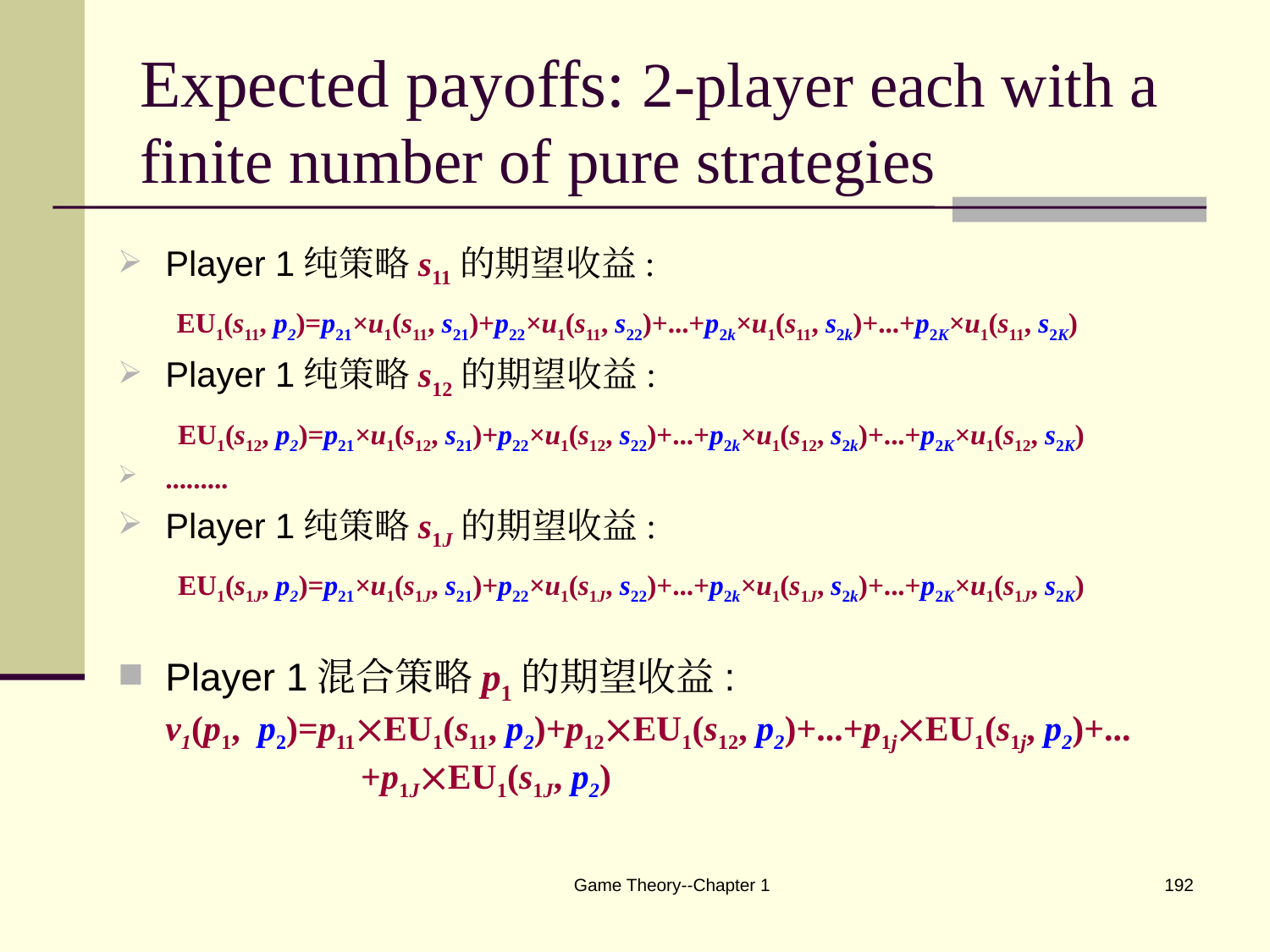

# Expected payoffs: 2-player each with a finite number of pure strategies
Player 1纯策略s11的期望收益:
 EU1(s11, p2)=p21×u1(s11, s21)+p22×u1(s11, s22)+...+p2k×u1(s11, s2k)+...+p2K×u1(s11, s2K)
Player 1纯策略s12的期望收益:
 EU1(s12, p2)=p21×u1(s12, s21)+p22×u1(s12, s22)+...+p2k×u1(s12, s2k)+...+p2K×u1(s12, s2K)
.........
Player 1纯策略s1J的期望收益:
 EU1(s1J, p2)=p21×u1(s1J, s21)+p22×u1(s1J, s22)+...+p2k×u1(s1J, s2k)+...+p2K×u1(s1J, s2K)

Player 1混合策略p1的期望收益:
v1(p1,  p2)=p11×EU1(s11, p2)+p12×EU1(s12, p2)+...+p1j×EU1(s1j, p2)+...
                      +p1J×EU1(s1J, p2)
Game Theory--Chapter 1
192